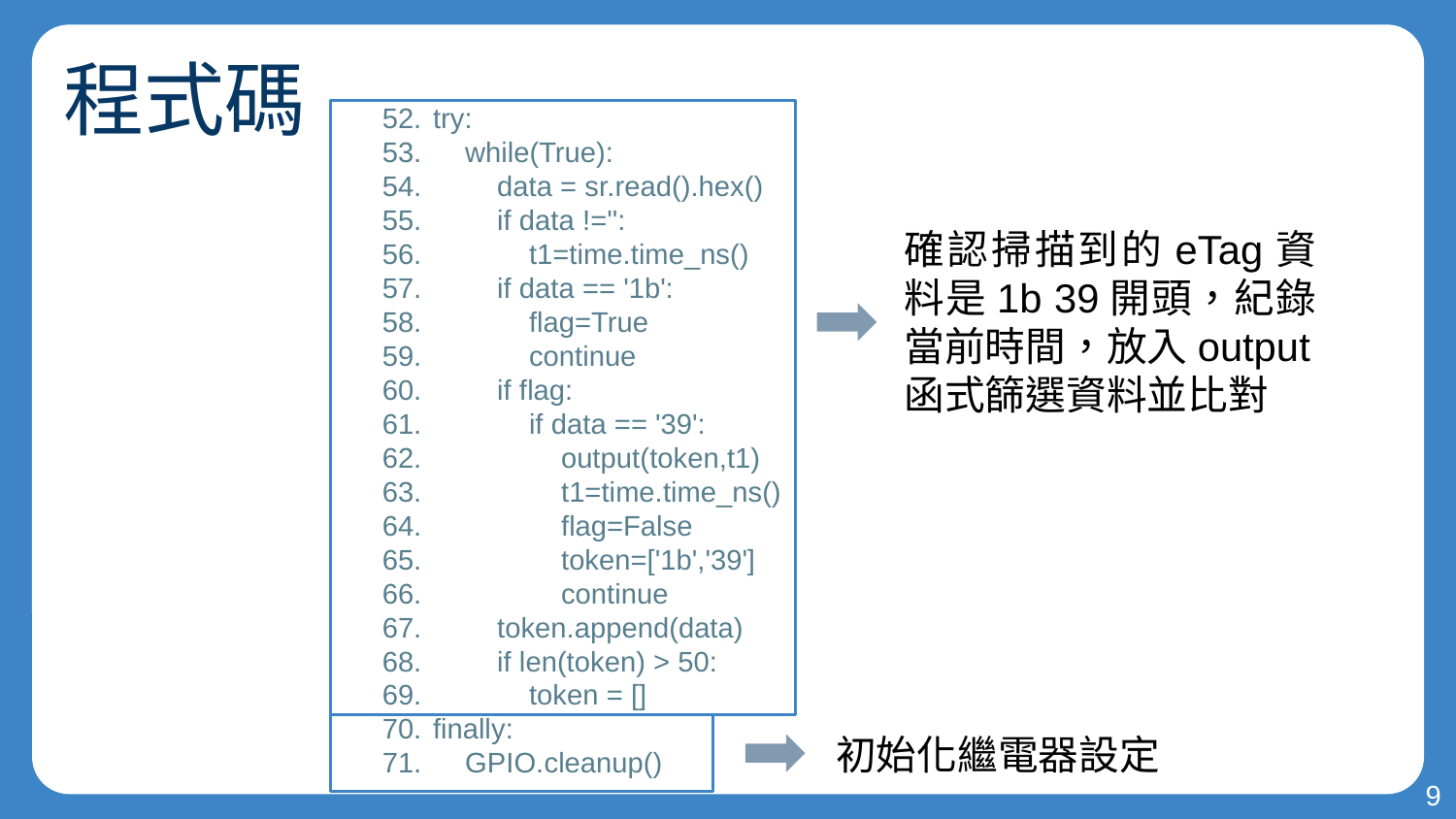

# 程式碼
try:
    while(True):
        data = sr.read().hex()
        if data !='':
            t1=time.time_ns()
        if data == '1b':
            flag=True
            continue
        if flag:
            if data == '39':
                output(token,t1)
                t1=time.time_ns()
                flag=False
                token=['1b','39']
                continue
        token.append(data)
        if len(token) > 50:
            token = []
finally:
    GPIO.cleanup()

確認掃描到的eTag資料是1b 39開頭，紀錄當前時間，放入output
函式篩選資料並比對

初始化繼電器設定

9